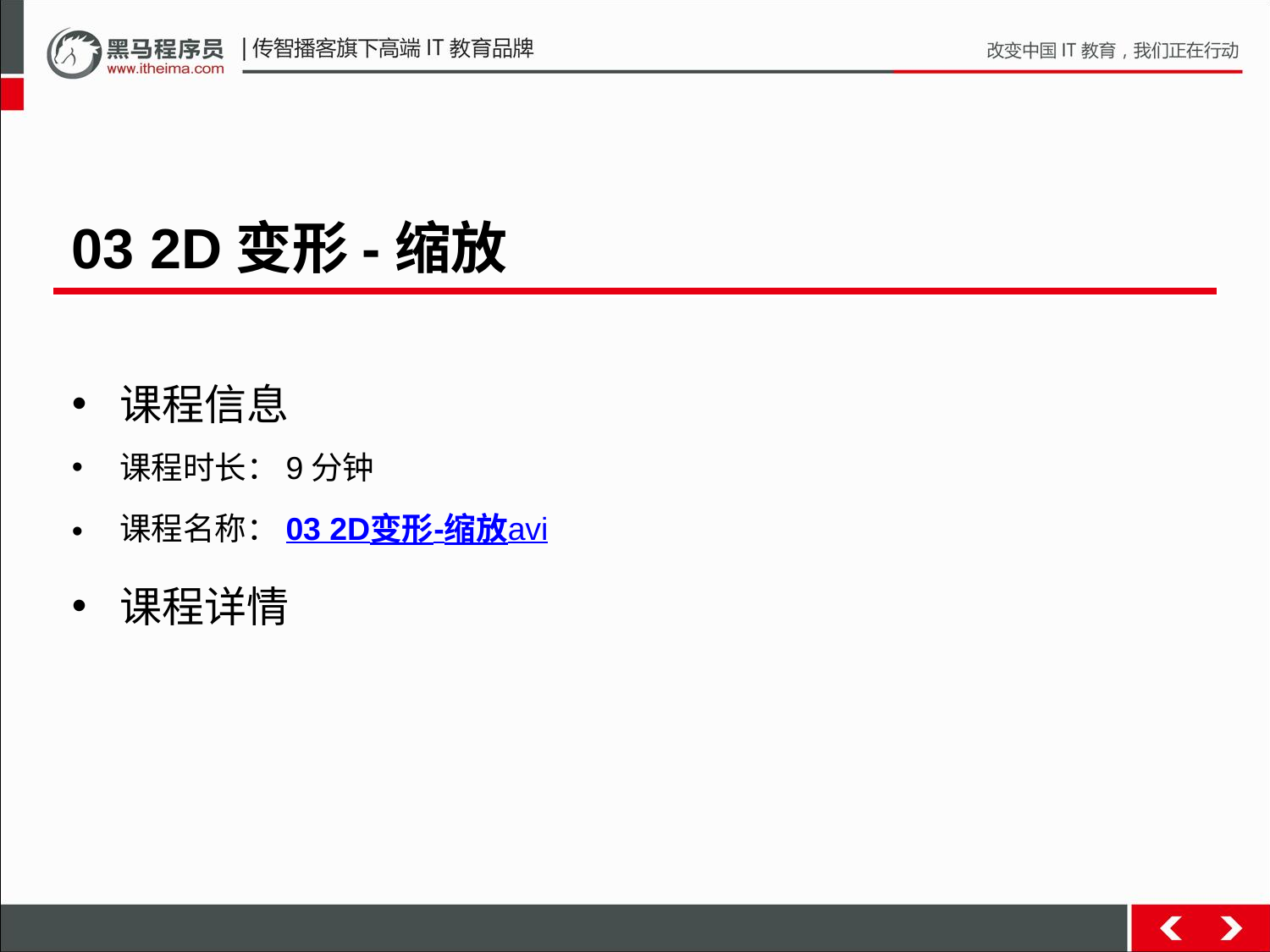

03 2D变形-缩放
课程信息
课程时长：9分钟
课程名称：03 2D变形-缩放avi
课程详情